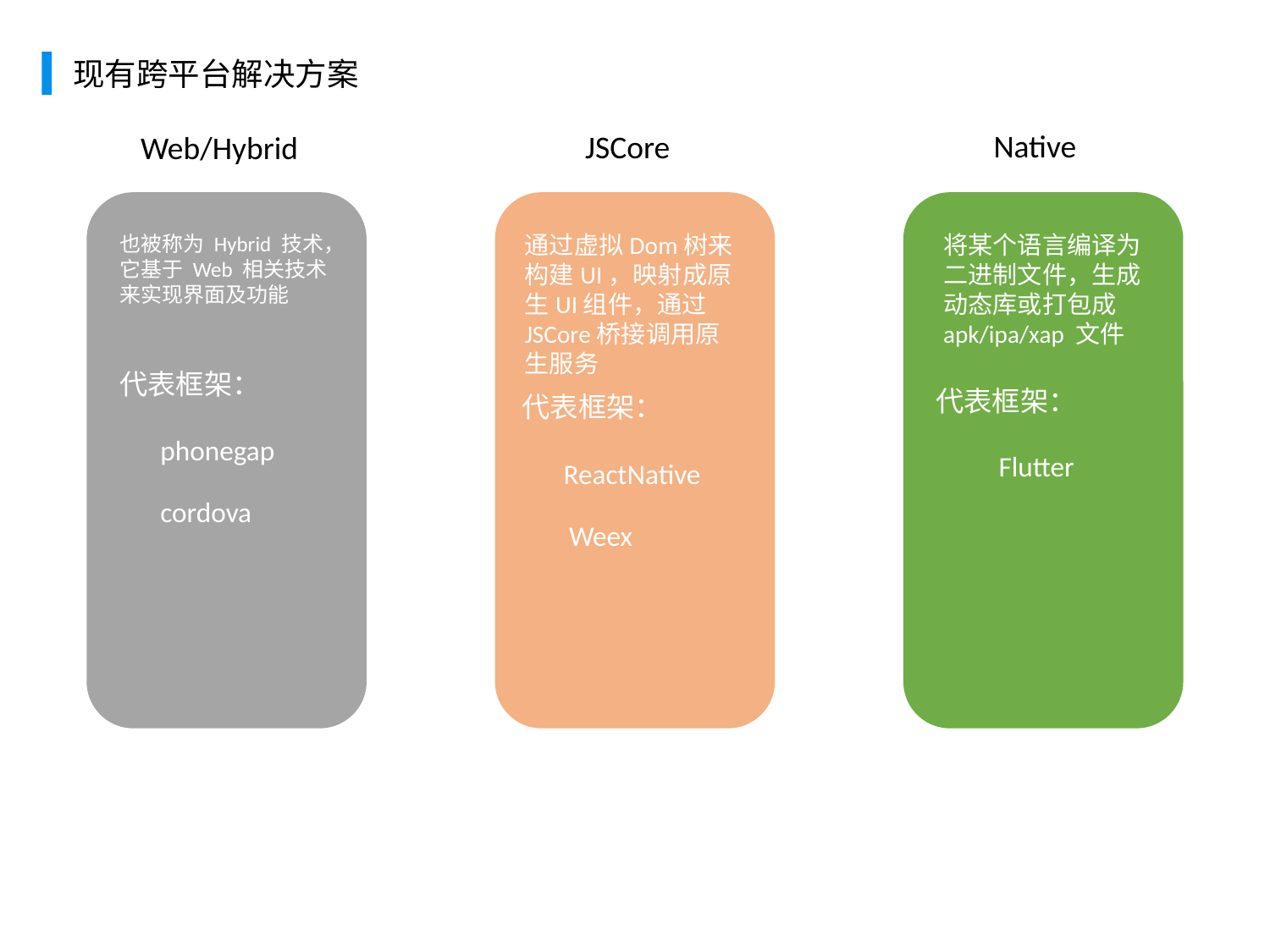

现有跨平台解决方案

Native
JSCore
Web/Hybrid

通过虚拟Dom树来构建UI，映射成原生UI组件，通过JSCore桥接调用原生服务
将某个语言编译为二进制文件，生成动态库或打包成 apk/ipa/xap 文件
也被称为 Hybrid 技术，它基于 Web 相关技术来实现界面及功能
代表框架：
代表框架：
代表框架：
phonegap
Flutter
ReactNative
cordova
Weex